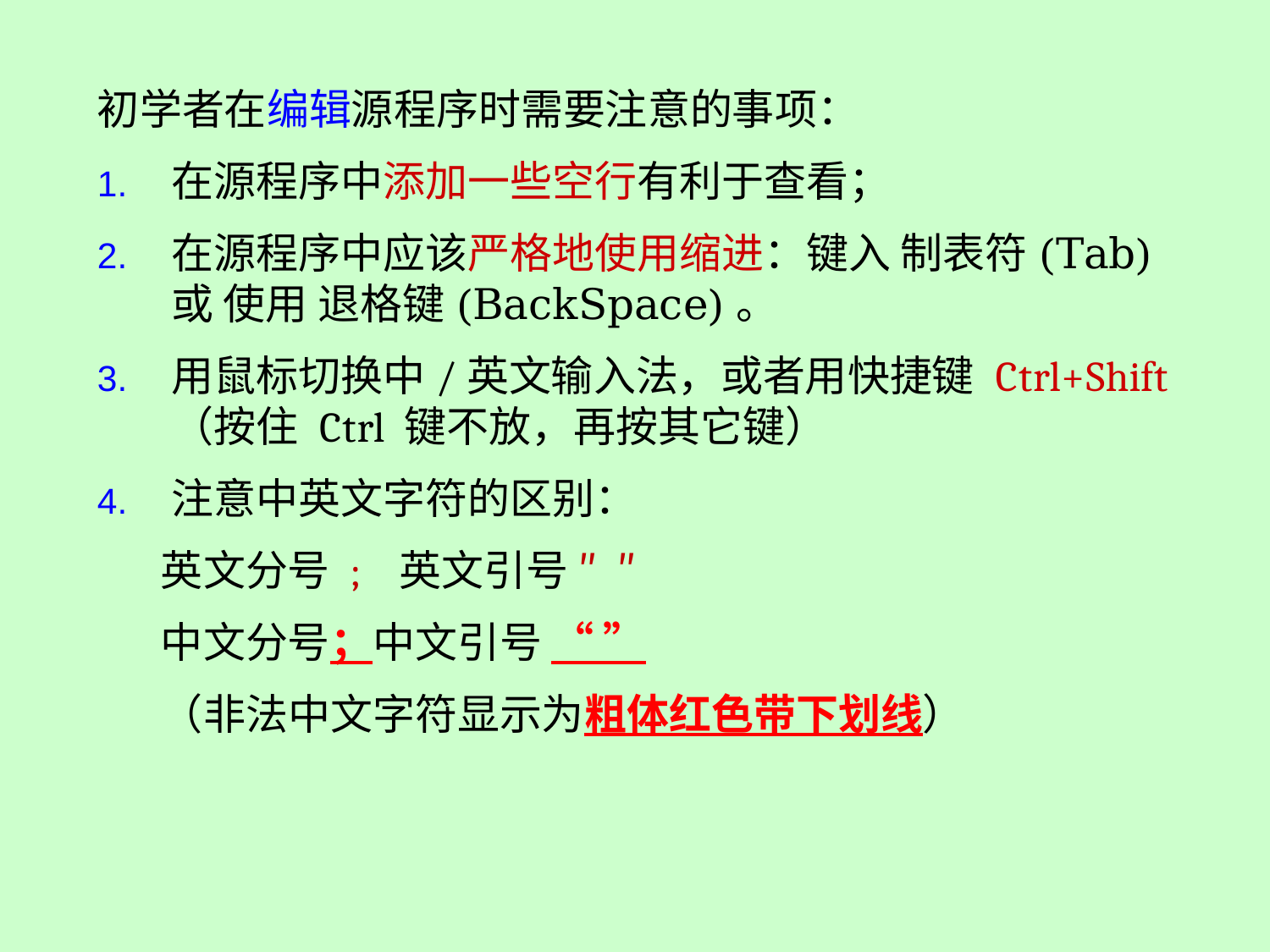

初学者在编辑源程序时需要注意的事项：
在源程序中添加一些空行有利于查看；
在源程序中应该严格地使用缩进：键入 制表符(Tab) 或 使用 退格键(BackSpace)。
用鼠标切换中/英文输入法，或者用快捷键 Ctrl+Shift （按住 Ctrl 键不放，再按其它键）
注意中英文字符的区别：
英文分号 ;   英文引号 ″  ″
中文分号；中文引号 “ ”
（非法中文字符显示为粗体红色带下划线）

63